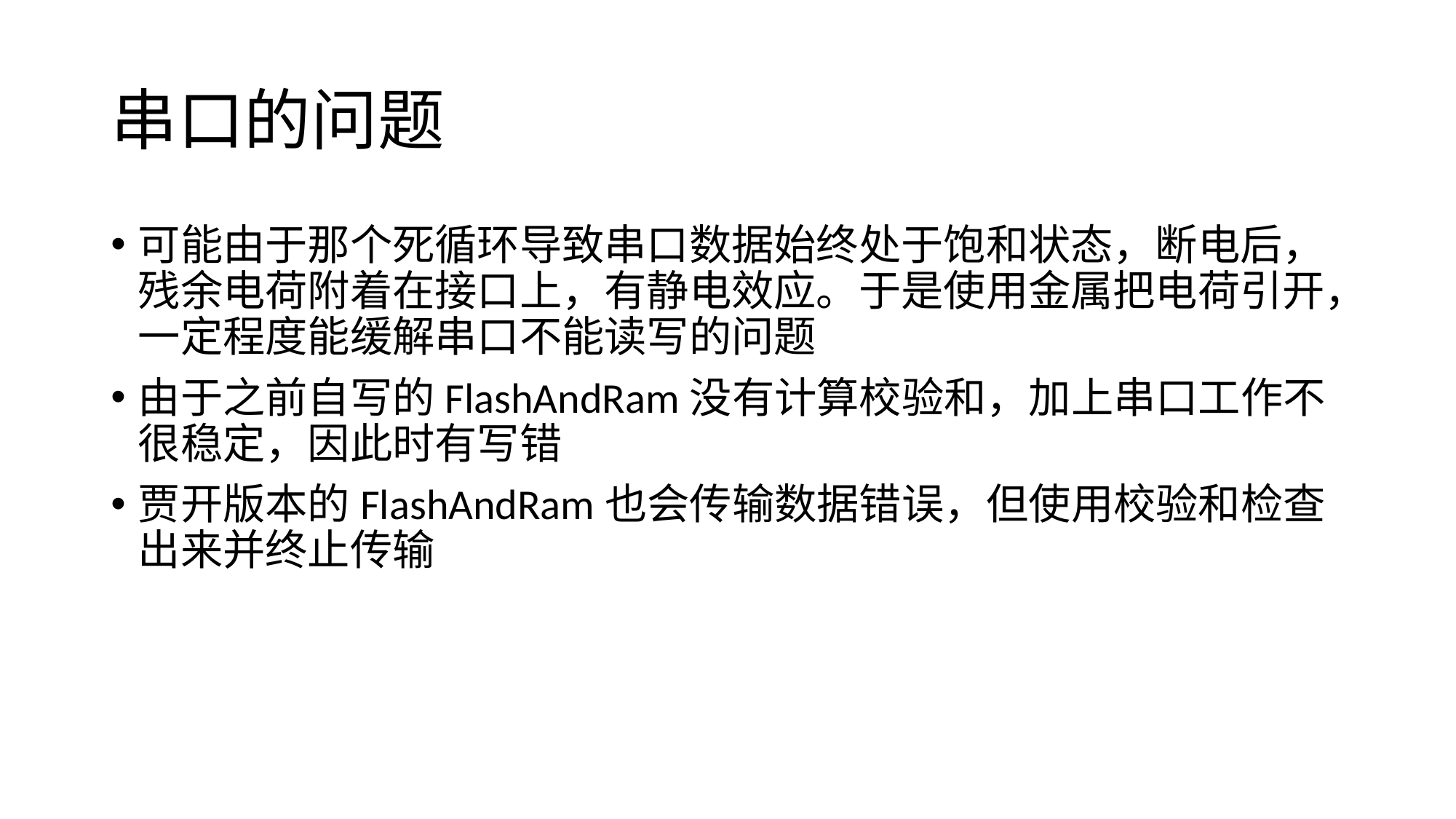

# 串口的问题
可能由于那个死循环导致串口数据始终处于饱和状态，断电后，残余电荷附着在接口上，有静电效应。于是使用金属把电荷引开，一定程度能缓解串口不能读写的问题
由于之前自写的FlashAndRam没有计算校验和，加上串口工作不很稳定，因此时有写错
贾开版本的FlashAndRam也会传输数据错误，但使用校验和检查出来并终止传输